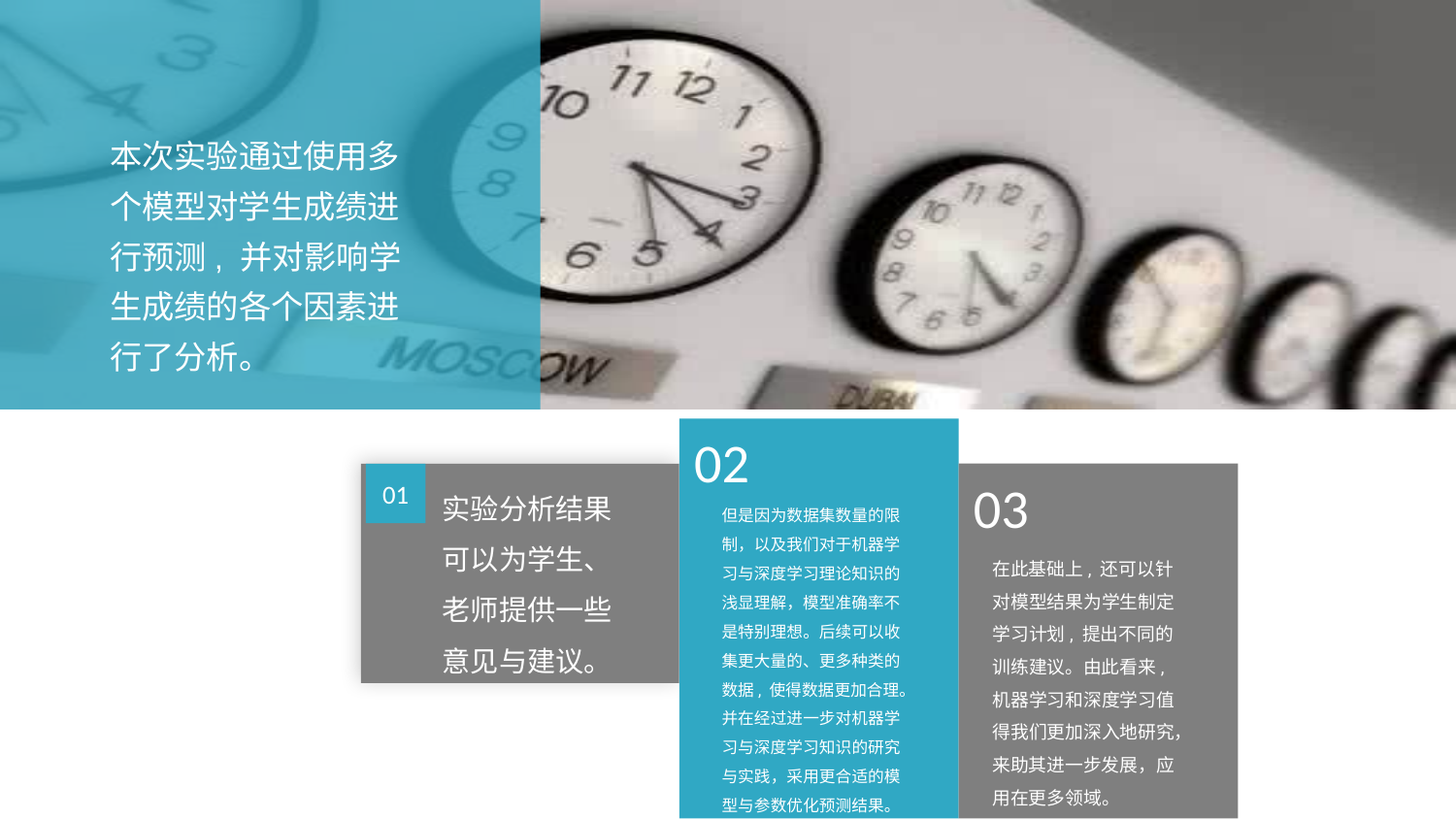

本次实验通过使用多个模型对学生成绩进行预测, 并对影响学生成绩的各个因素进行了分析。

02
但是因为数据集数量的限制，以及我们对于机器学习与深度学习理论知识的浅显理解，模型准确率不是特别理想。后续可以收集更大量的、更多种类的数据, 使得数据更加合理。并在经过进一步对机器学习与深度学习知识的研究与实践，采用更合适的模型与参数优化预测结果。

01
实验分析结果可以为学生、老师提供一些意见与建议。

03
在此基础上, 还可以针对模型结果为学生制定学习计划, 提出不同的训练建议。由此看来, 机器学习和深度学习值得我们更加深入地研究，来助其进一步发展，应用在更多领域。